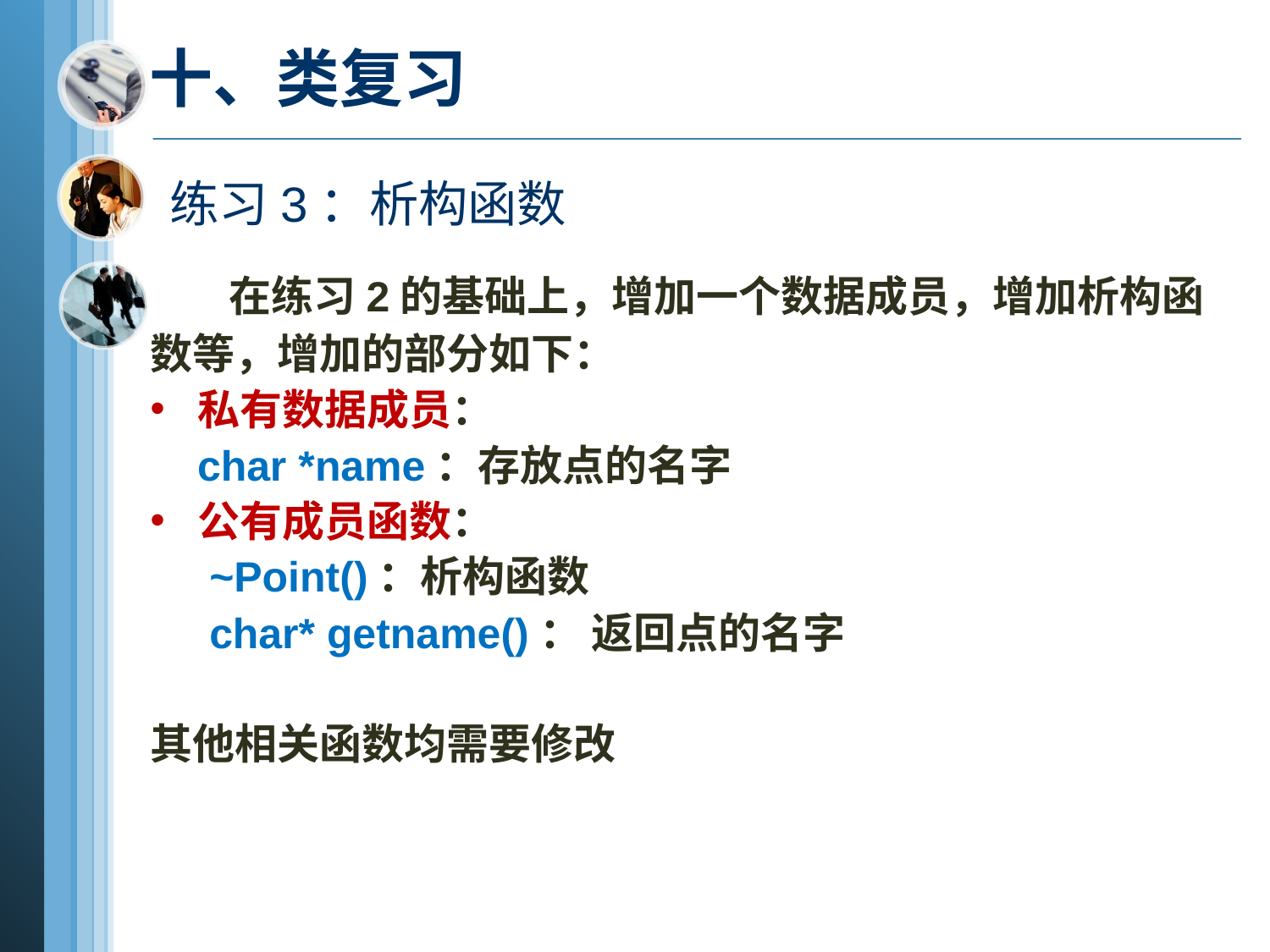

十、类复习
# 练习3：析构函数
      在练习2的基础上，增加一个数据成员，增加析构函数等，增加的部分如下：
私有数据成员：
    char *name：存放点的名字
公有成员函数：
     ~Point()：析构函数
     char* getname()： 返回点的名字

其他相关函数均需要修改